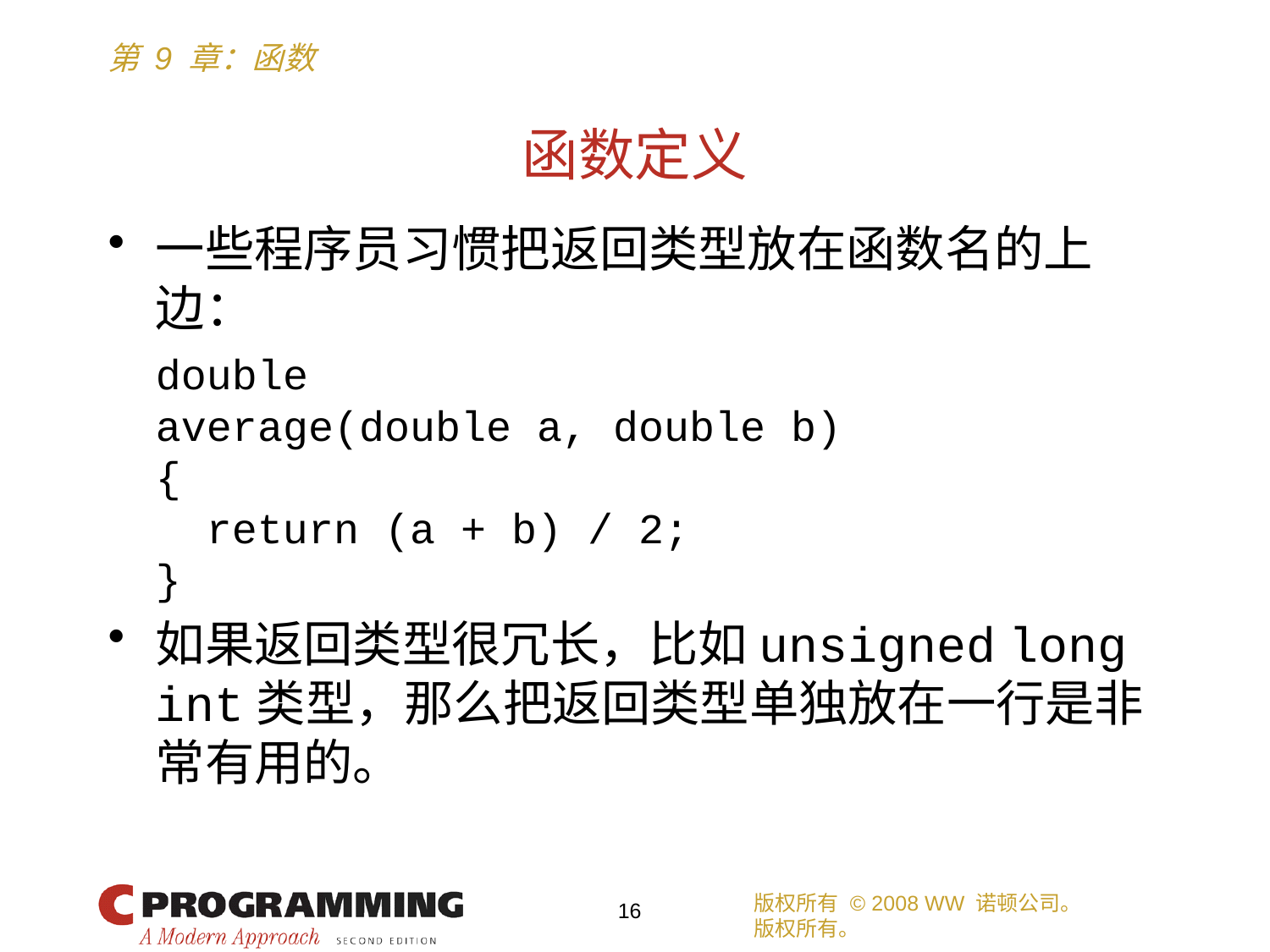

# 函数定义
一些程序员习惯把返回类型放在函数名的上边：
	double
	average(double a, double b)
	{
	  return (a + b) / 2;
	}
如果返回类型很冗长，比如unsigned long int类型，那么把返回类型单独放在一行是非常有用的。
版权所有 © 2008 WW 诺顿公司。
版权所有。
16